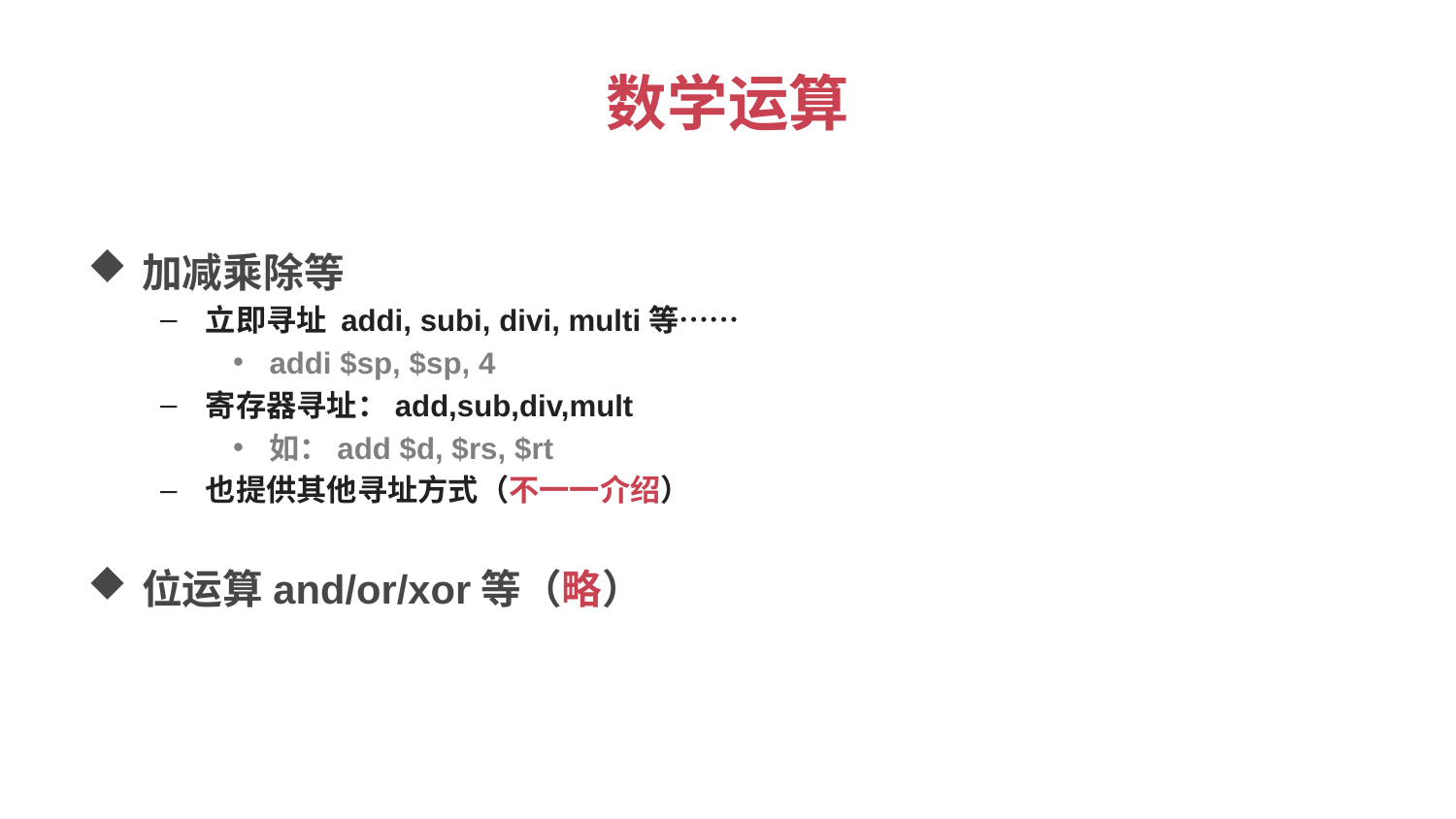

# 数学运算
加减乘除等
立即寻址 addi, subi, divi, multi等……
addi $sp, $sp, 4
寄存器寻址：add,sub,div,mult
如：add $d, $rs, $rt
也提供其他寻址方式（不一一介绍）
位运算and/or/xor等（略）